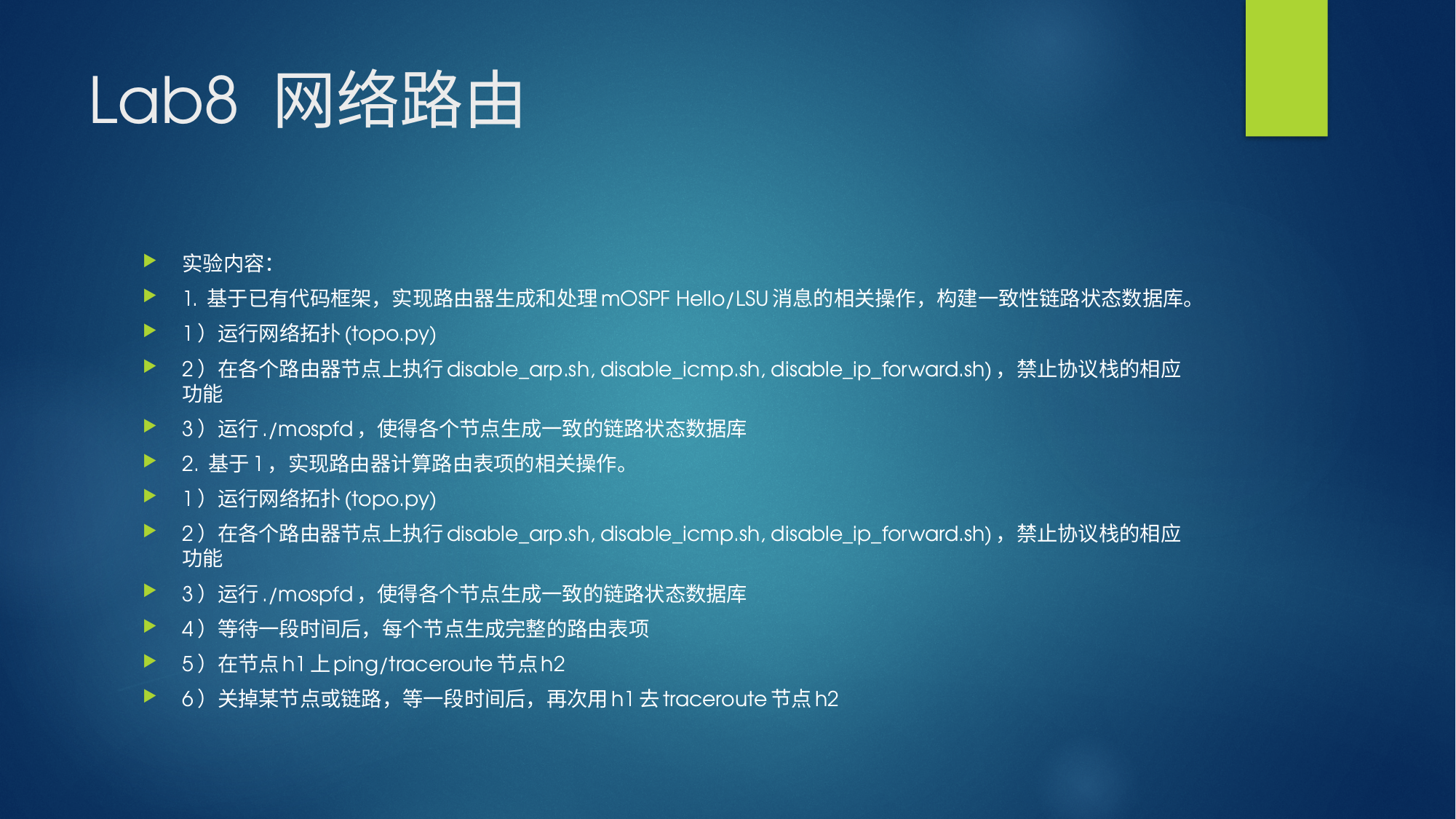

# Lab8 网络路由
实验内容：
1. 基于已有代码框架，实现路由器生成和处理mOSPF Hello/LSU消息的相关操作，构建一致性链路状态数据库。
1）运行网络拓扑(topo.py)
2）在各个路由器节点上执行disable_arp.sh, disable_icmp.sh, disable_ip_forward.sh)，禁止协议栈的相应功能
3）运行./mospfd，使得各个节点生成一致的链路状态数据库
2. 基于1，实现路由器计算路由表项的相关操作。
1）运行网络拓扑(topo.py)
2）在各个路由器节点上执行disable_arp.sh, disable_icmp.sh, disable_ip_forward.sh)，禁止协议栈的相应功能
3）运行./mospfd，使得各个节点生成一致的链路状态数据库
4）等待一段时间后，每个节点生成完整的路由表项
5）在节点h1上ping/traceroute节点h2
6）关掉某节点或链路，等一段时间后，再次用h1去traceroute节点h2